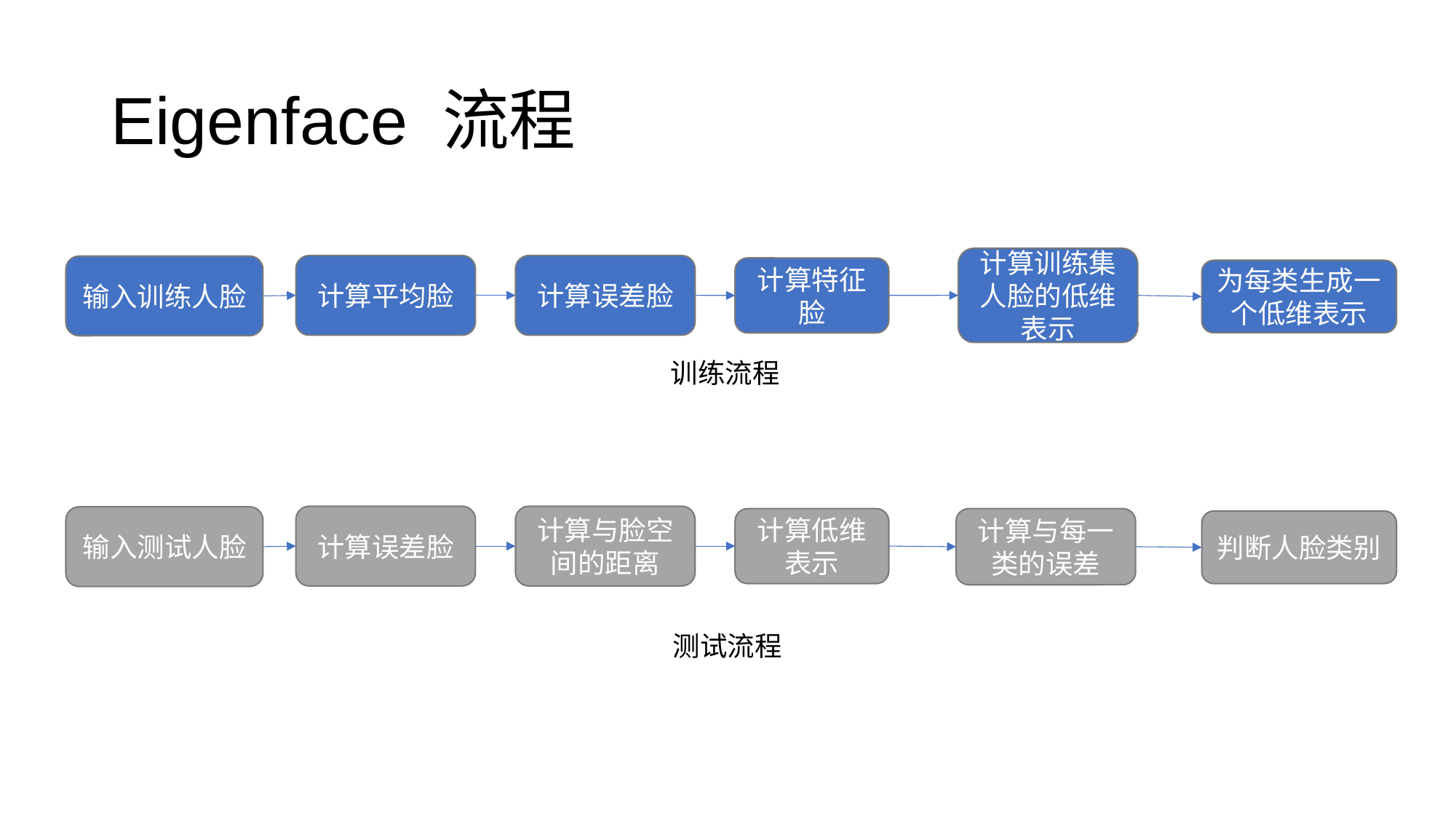

# Eigenface 流程
计算训练集人脸的低维表示
计算平均脸
计算误差脸
输入训练人脸
计算特征脸
为每类生成一个低维表示
训练流程
计算误差脸
计算与脸空间的距离
输入测试人脸
计算低维表示
计算与每一类的误差
判断人脸类别
测试流程